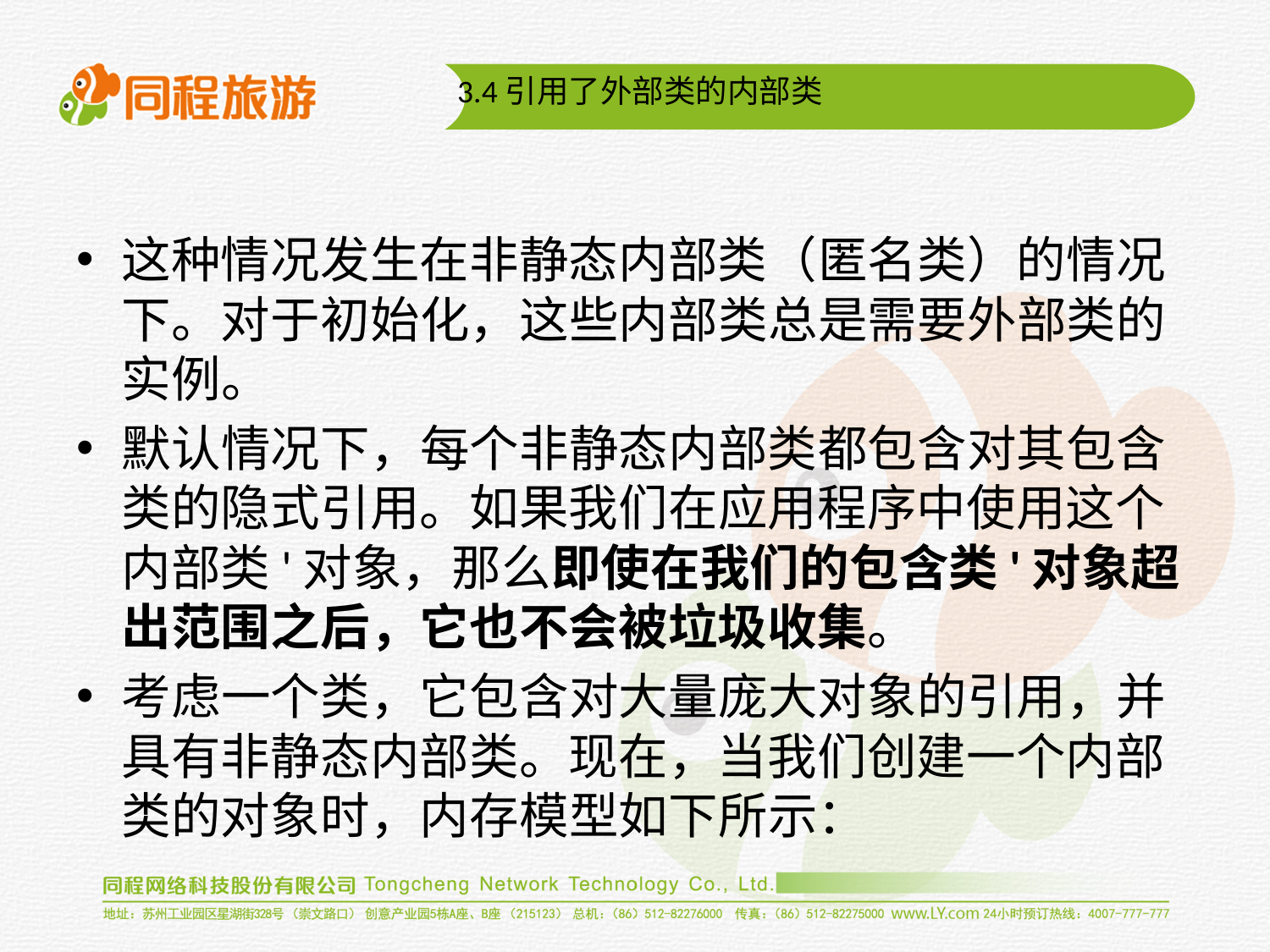

3.4引用了外部类的内部类

这种情况发生在非静态内部类（匿名类）的情况下。对于初始化，这些内部类总是需要外部类的实例。
默认情况下，每个非静态内部类都包含对其包含类的隐式引用。如果我们在应用程序中使用这个内部类'对象，那么即使在我们的包含类'对象超出范围之后，它也不会被垃圾收集。
考虑一个类，它包含对大量庞大对象的引用，并具有非静态内部类。现在，当我们创建一个内部类的对象时，内存模型如下所示：